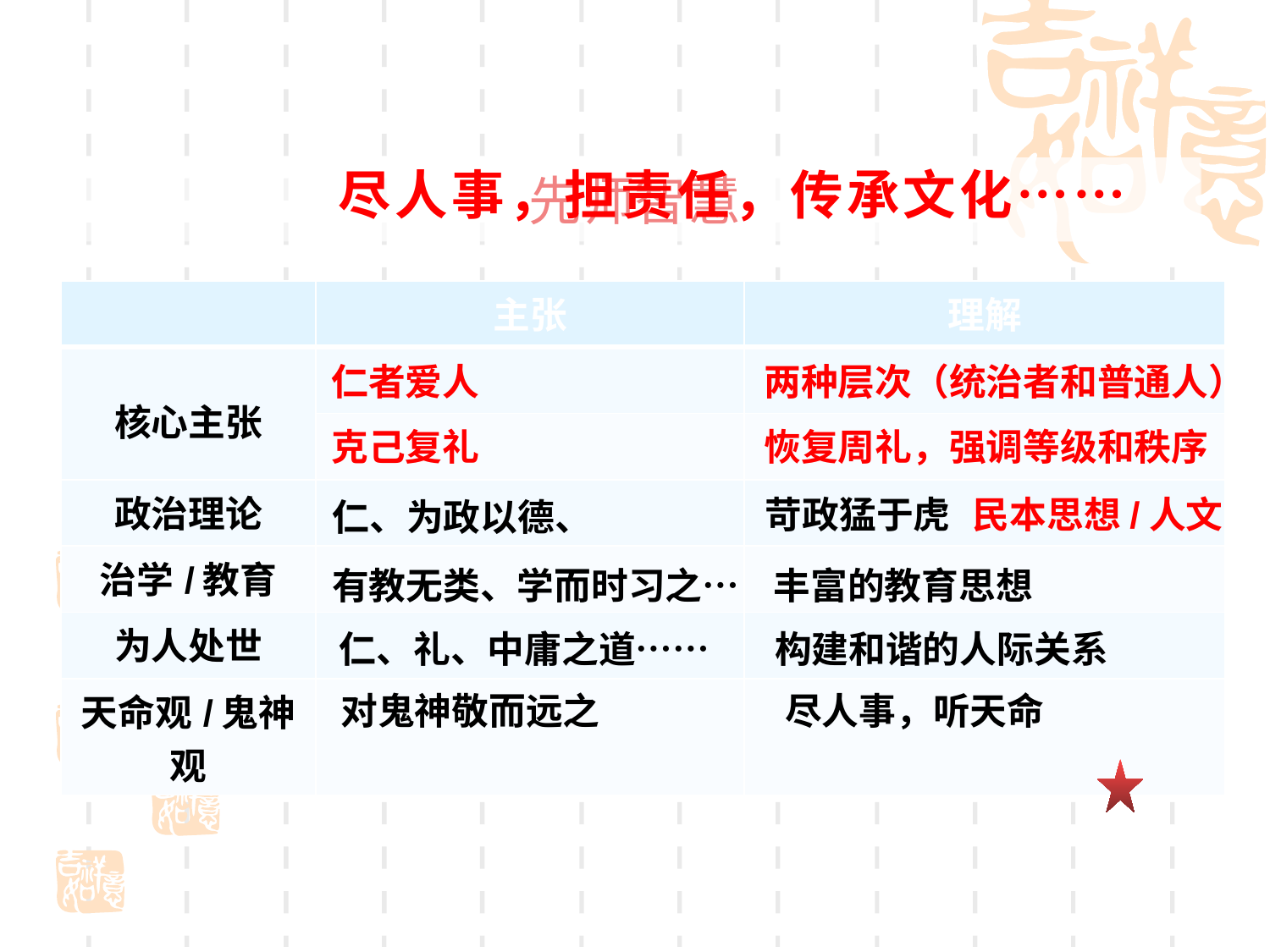

# 先师智慧
尽人事，担责任，传承文化……
|  | 主张 | 理解 |
| --- | --- | --- |
| 核心主张 |  |  |
|  |  |  |
| 政治理论 |  |  |
| 治学/教育 |  |  |
| 为人处世 |  |  |
| 天命观/鬼神观 |  |  |
仁者爱人
两种层次（统治者和普通人）
克己复礼
恢复周礼，强调等级和秩序
苛政猛于虎
民本思想/人文
仁、为政以德、
有教无类、学而时习之…
丰富的教育思想
仁、礼、中庸之道……
构建和谐的人际关系
对鬼神敬而远之
尽人事，听天命